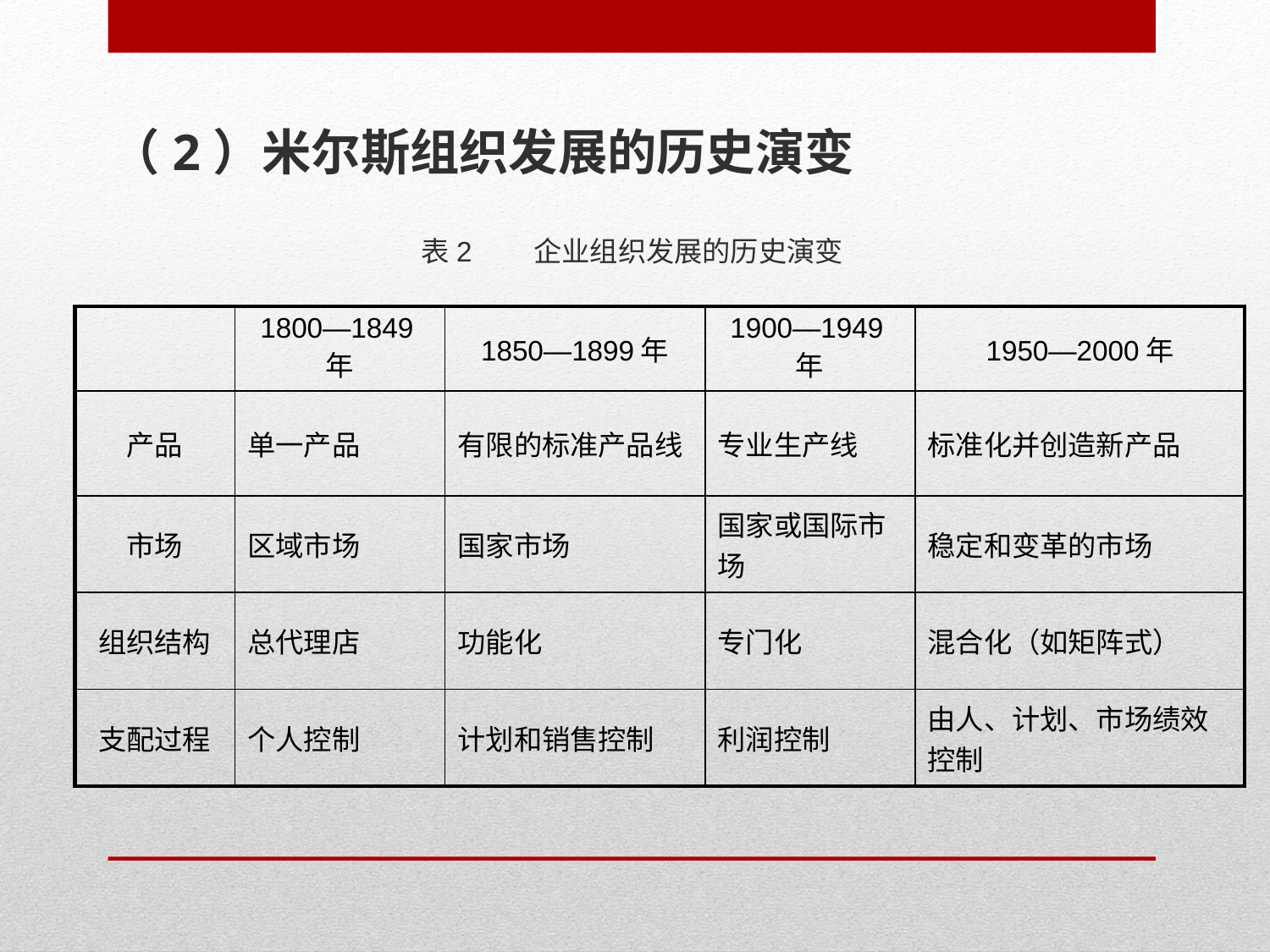

（2）米尔斯组织发展的历史演变

表2       企业组织发展的历史演变
|  | 1800—1849年 | 1850—1899年 | 1900—1949年 | 1950—2000年 |
| --- | --- | --- | --- | --- |
| 产品 | 单一产品 | 有限的标准产品线 | 专业生产线 | 标准化并创造新产品 |
| 市场 | 区域市场 | 国家市场 | 国家或国际市场 | 稳定和变革的市场 |
| 组织结构 | 总代理店 | 功能化 | 专门化 | 混合化（如矩阵式） |
| 支配过程 | 个人控制 | 计划和销售控制 | 利润控制 | 由人、计划、市场绩效控制 |